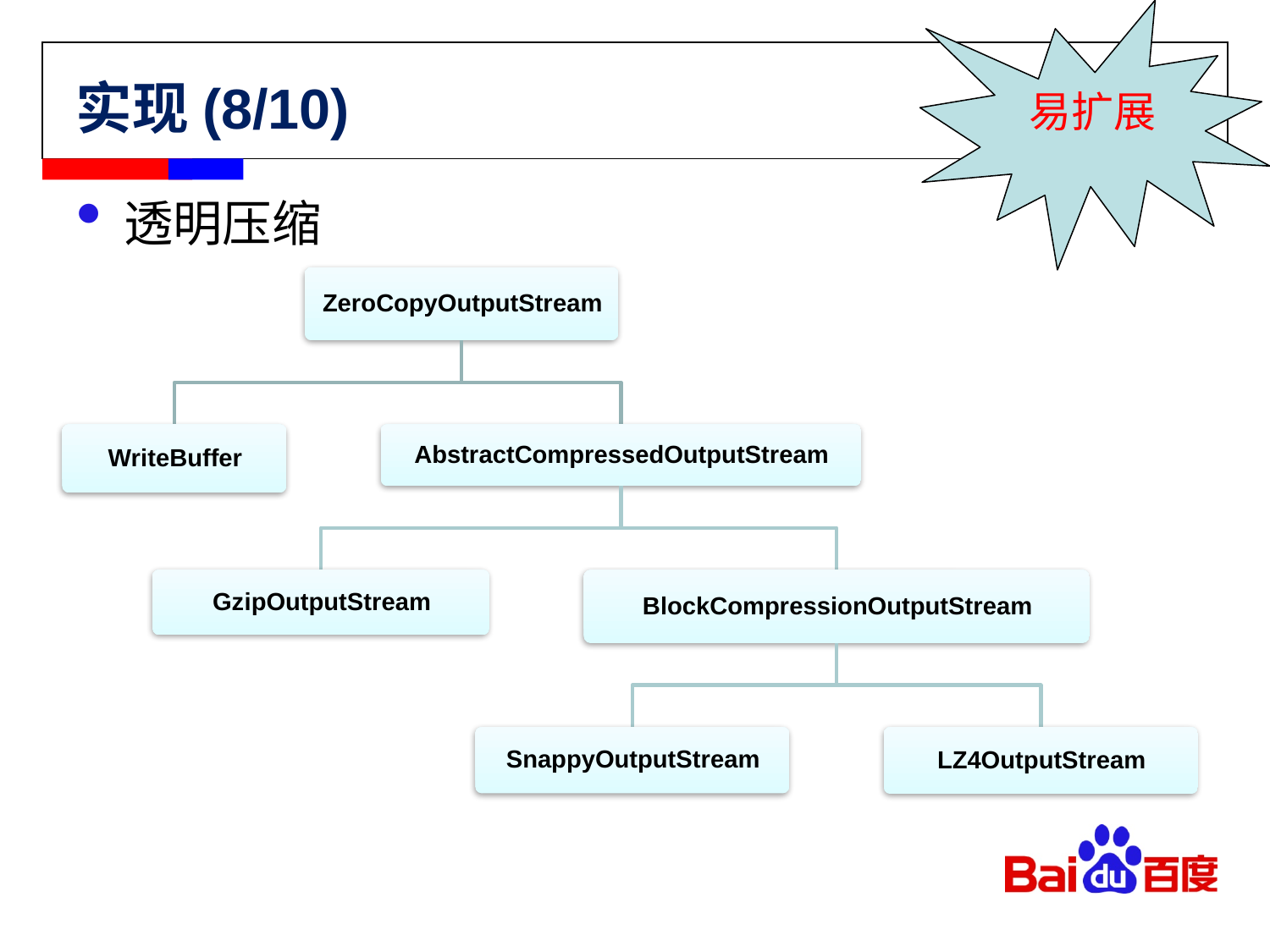

易扩展
# 实现(8/10)
ZeroCopyOutputStream
WriteBuffer
AbstractCompressedOutputStream
GzipOutputStream
BlockCompressionOutputStream
SnappyOutputStream
LZ4OutputStream
透明压缩